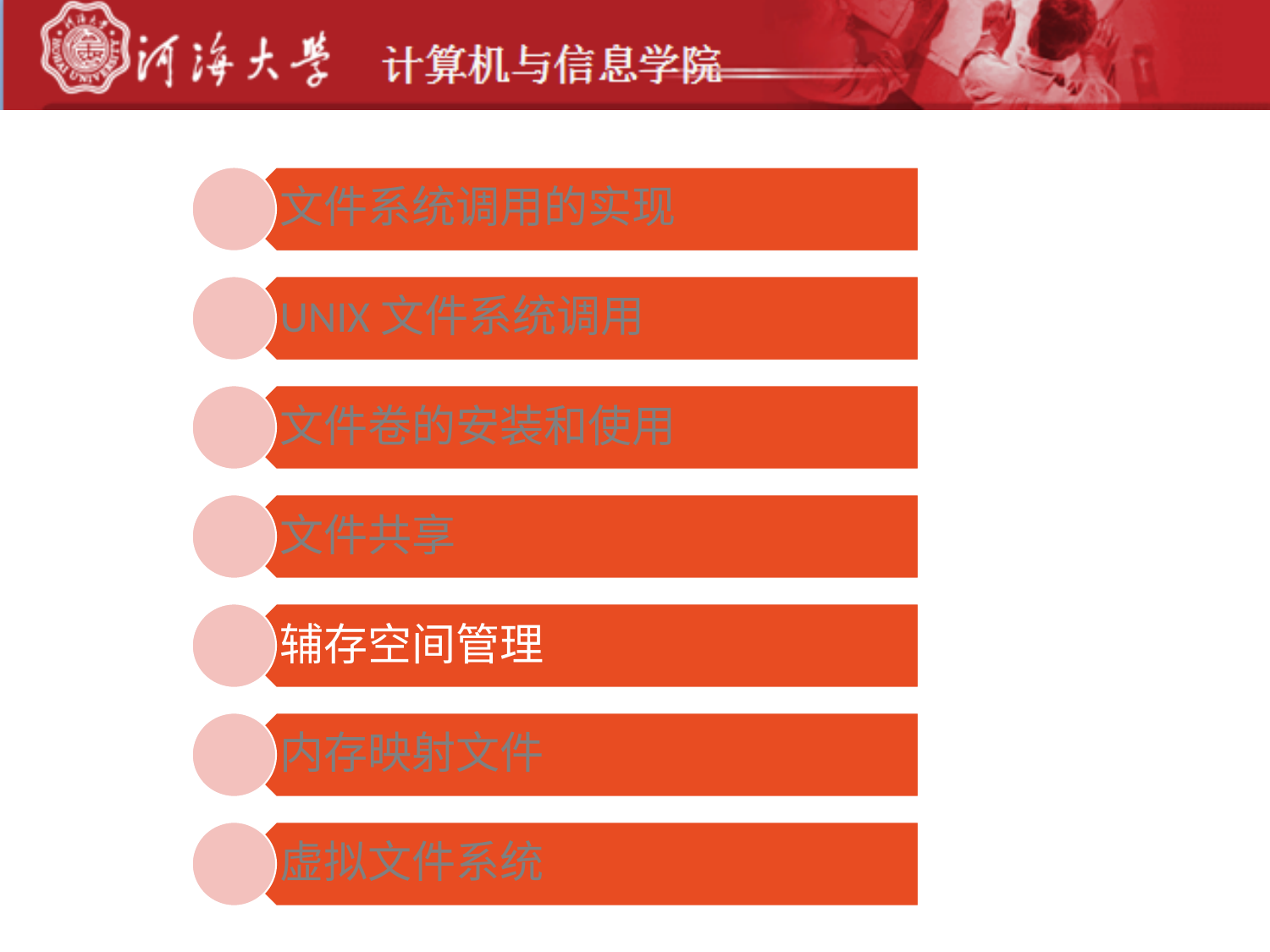

文件系统调用的实现
UNIX文件系统调用
文件卷的安装和使用
文件共享
辅存空间管理
内存映射文件
虚拟文件系统